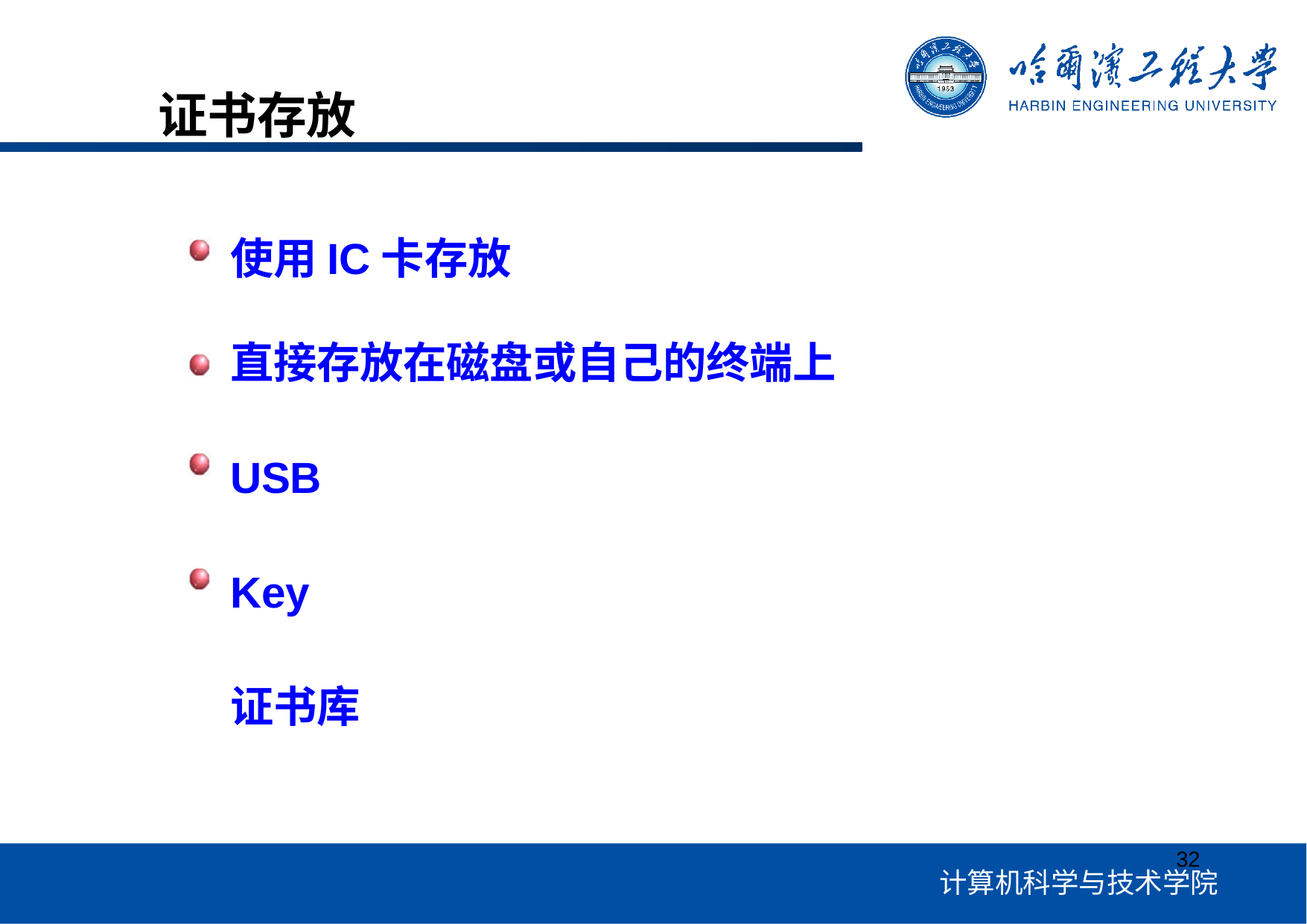

# 证书存放
使用IC卡存放

直接存放在磁盘或自己的终端上
USB Key  证书库

32